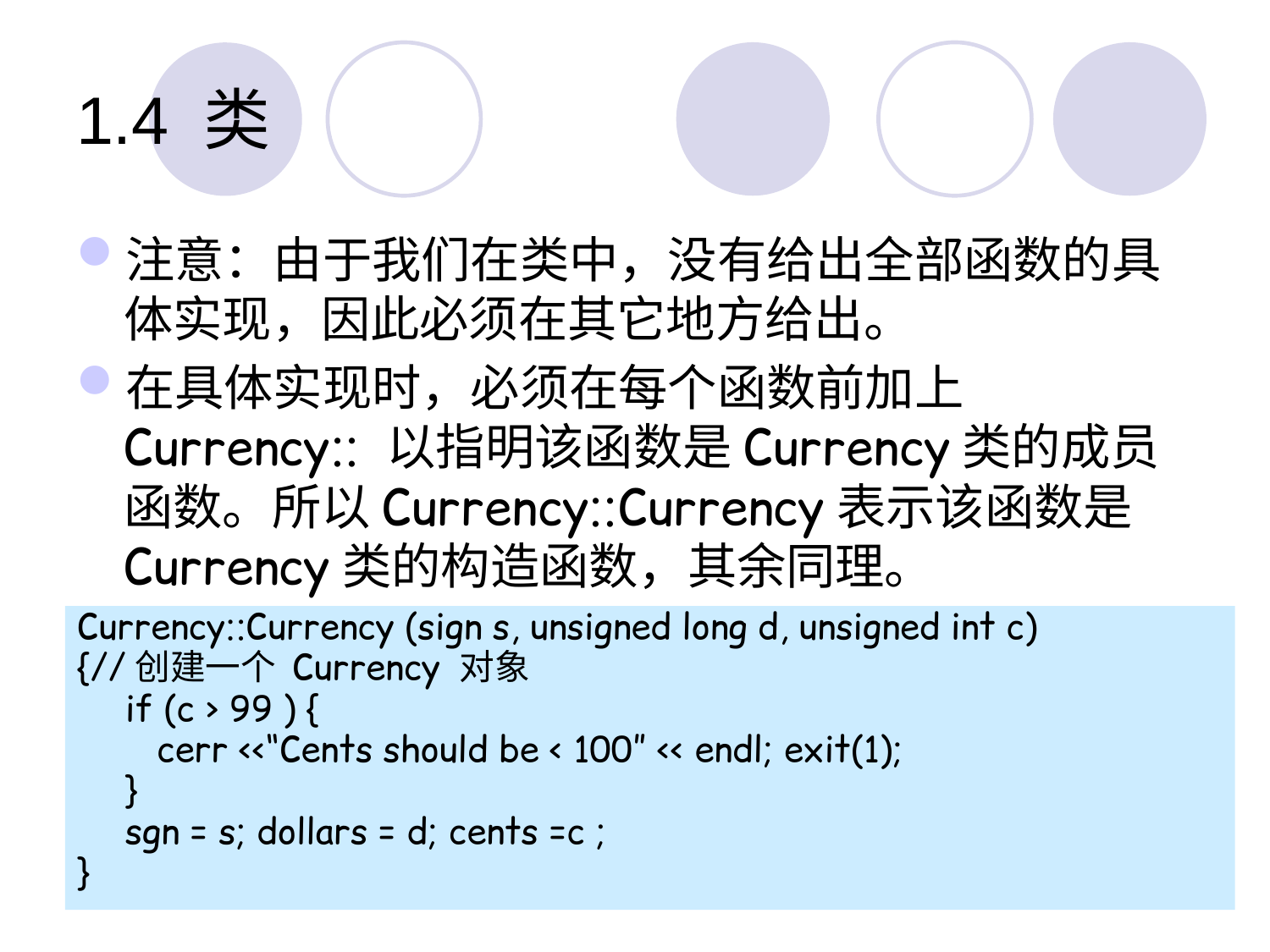

# 1.4	类
注意：由于我们在类中，没有给出全部函数的具体实现，因此必须在其它地方给出。
在具体实现时，必须在每个函数前加上 Currency:: 以指明该函数是Currency类的成员函数。所以Currency::Currency表示该函数是Currency类的构造函数，其余同理。
Currency::Currency (sign s, unsigned long d, unsigned int c)
{//创建一个 Currency 对象
	if (c > 99 ) {
	   cerr <<“Cents should be < 100” << endl; exit(1);
	}
	sgn = s; dollars = d; cents =c ;
}
19.9.4
26